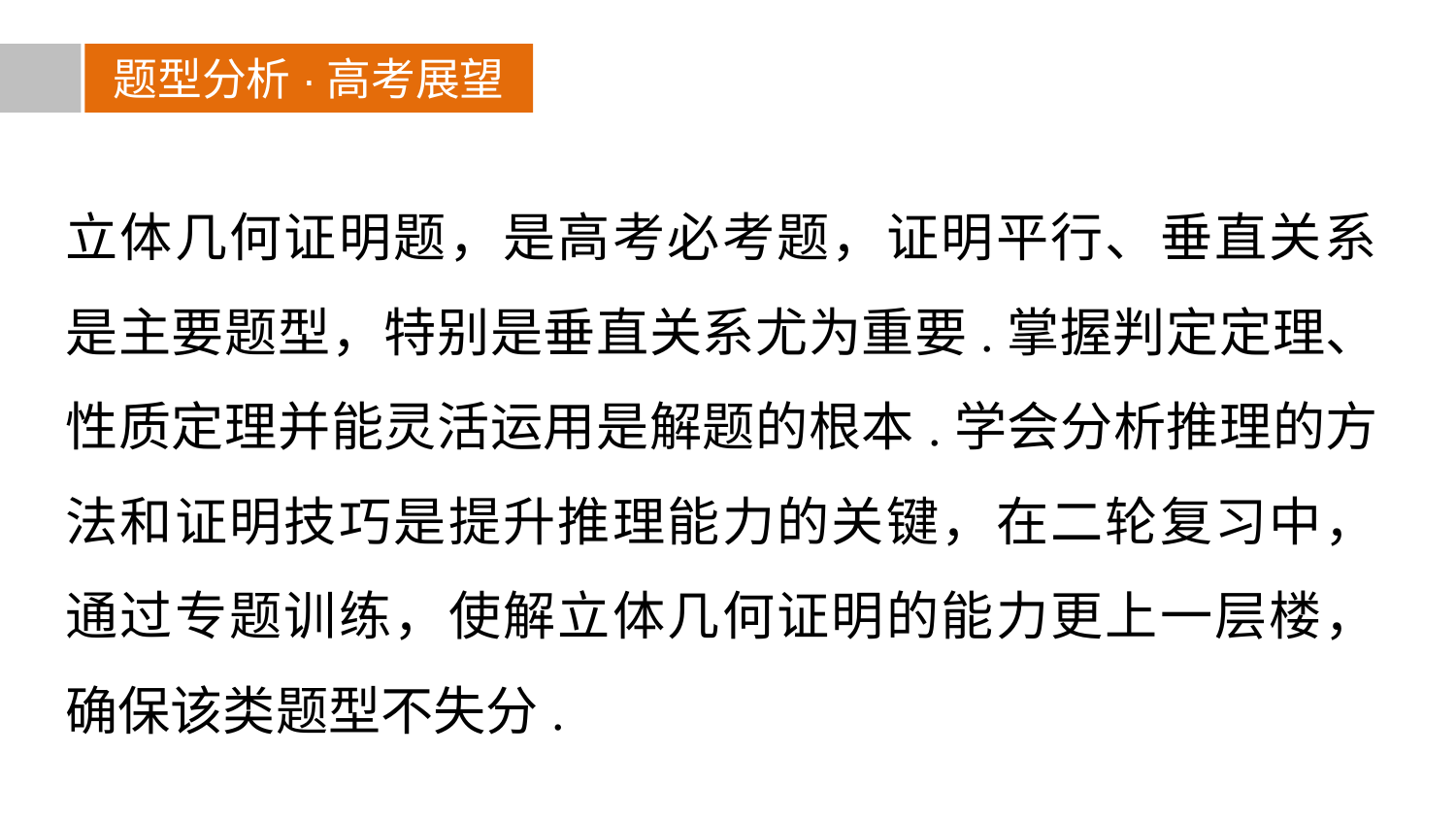

题型分析·高考展望
立体几何证明题，是高考必考题，证明平行、垂直关系是主要题型，特别是垂直关系尤为重要.掌握判定定理、性质定理并能灵活运用是解题的根本.学会分析推理的方法和证明技巧是提升推理能力的关键，在二轮复习中，通过专题训练，使解立体几何证明的能力更上一层楼，确保该类题型不失分.